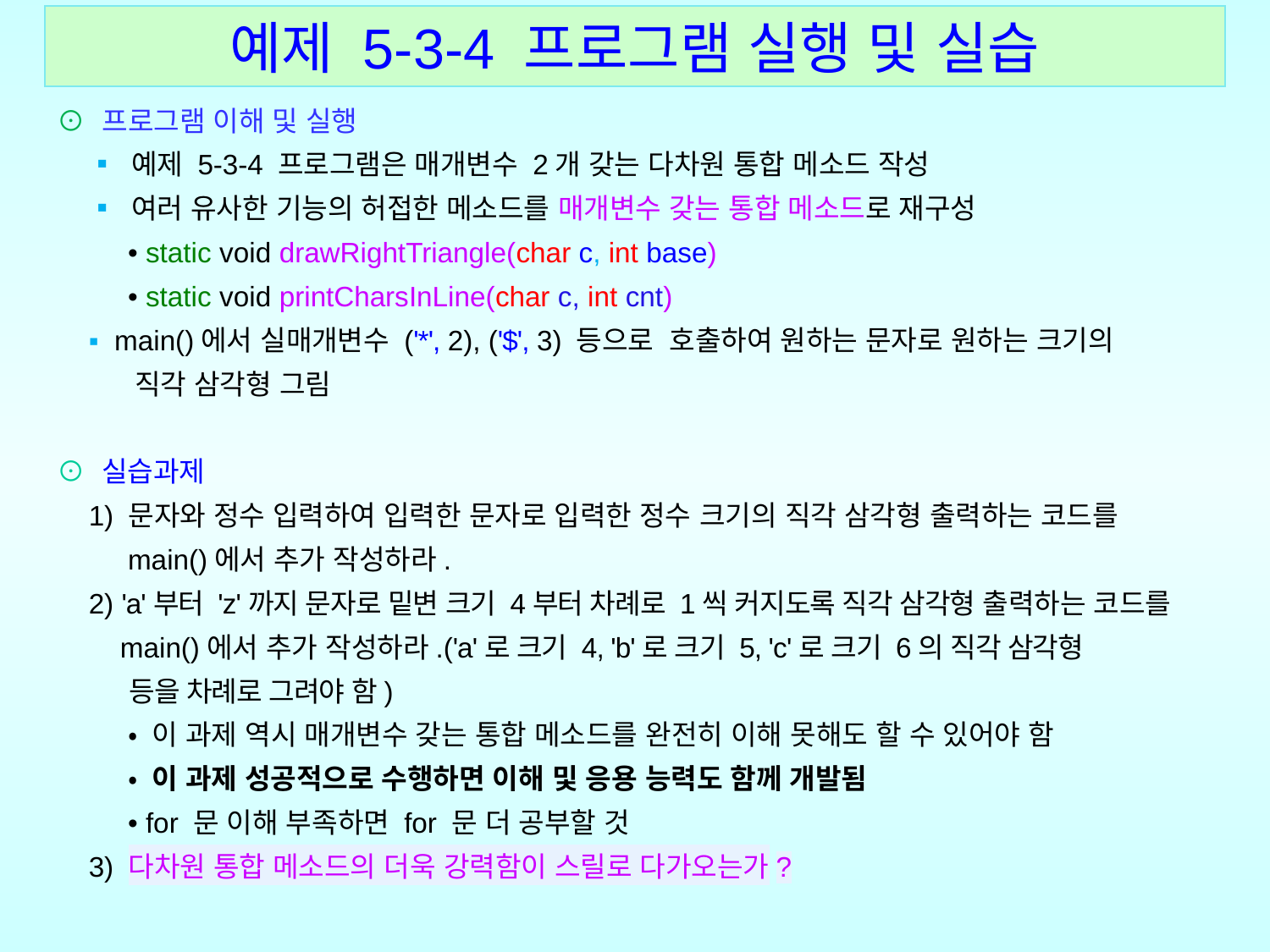

예제 5-3-4 프로그램 실행 및 실습
⊙ 프로그램 이해 및 실행
    ▪ 예제 5-3-4 프로그램은 매개변수 2개 갖는 다차원 통합 메소드 작성
    ▪ 여러 유사한 기능의 허접한 메소드를 매개변수 갖는 통합 메소드로 재구성
         • static void drawRightTriangle(char c, int base)
         • static void printCharsInLine(char c, int cnt)
    ▪  main()에서 실매개변수 ('*', 2), ('$', 3) 등으로  호출하여 원하는 문자로 원하는 크기의
         직각 삼각형 그림

⊙ 실습과제
    1) 문자와 정수 입력하여 입력한 문자로 입력한 정수 크기의 직각 삼각형 출력하는 코드를
         main()에서 추가 작성하라.
    2) 'a'부터 'z'까지 문자로 밑변 크기 4부터 차례로 1씩 커지도록 직각 삼각형 출력하는 코드를
        main()에서 추가 작성하라.('a'로 크기 4, 'b'로 크기 5, 'c'로 크기 6의 직각 삼각형
         등을 차례로 그려야 함)
         • 이 과제 역시 매개변수 갖는 통합 메소드를 완전히 이해 못해도 할 수 있어야 함
         • 이 과제 성공적으로 수행하면 이해 및 응용 능력도 함께 개발됨
         • for 문 이해 부족하면 for 문 더 공부할 것
    3) 다차원 통합 메소드의 더욱 강력함이 스릴로 다가오는가?